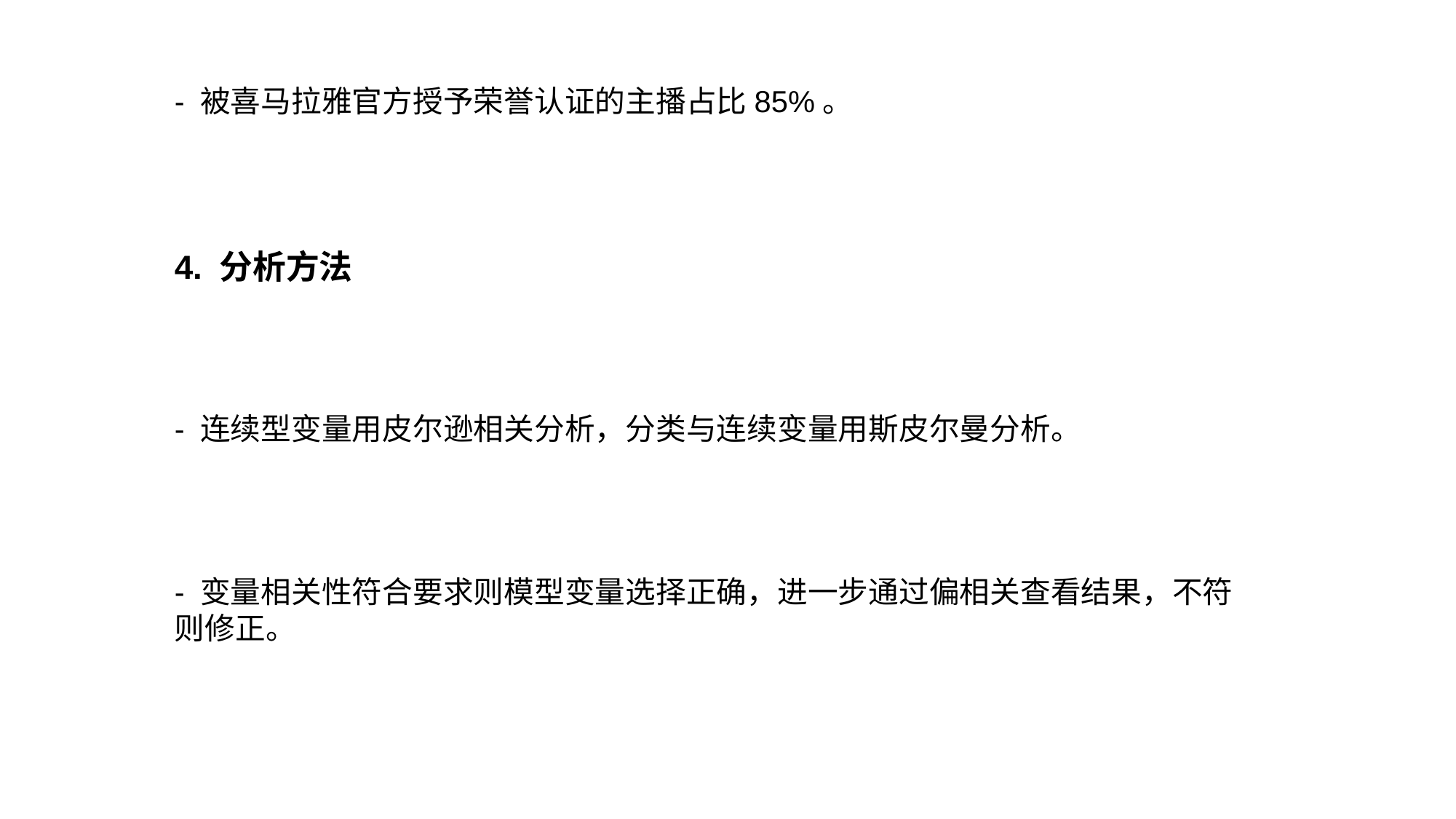

- 被喜马拉雅官方授予荣誉认证的主播占比85%。

4. 分析方法
- 连续型变量用皮尔逊相关分析，分类与连续变量用斯皮尔曼分析。
- 变量相关性符合要求则模型变量选择正确，进一步通过偏相关查看结果，不符则修正。